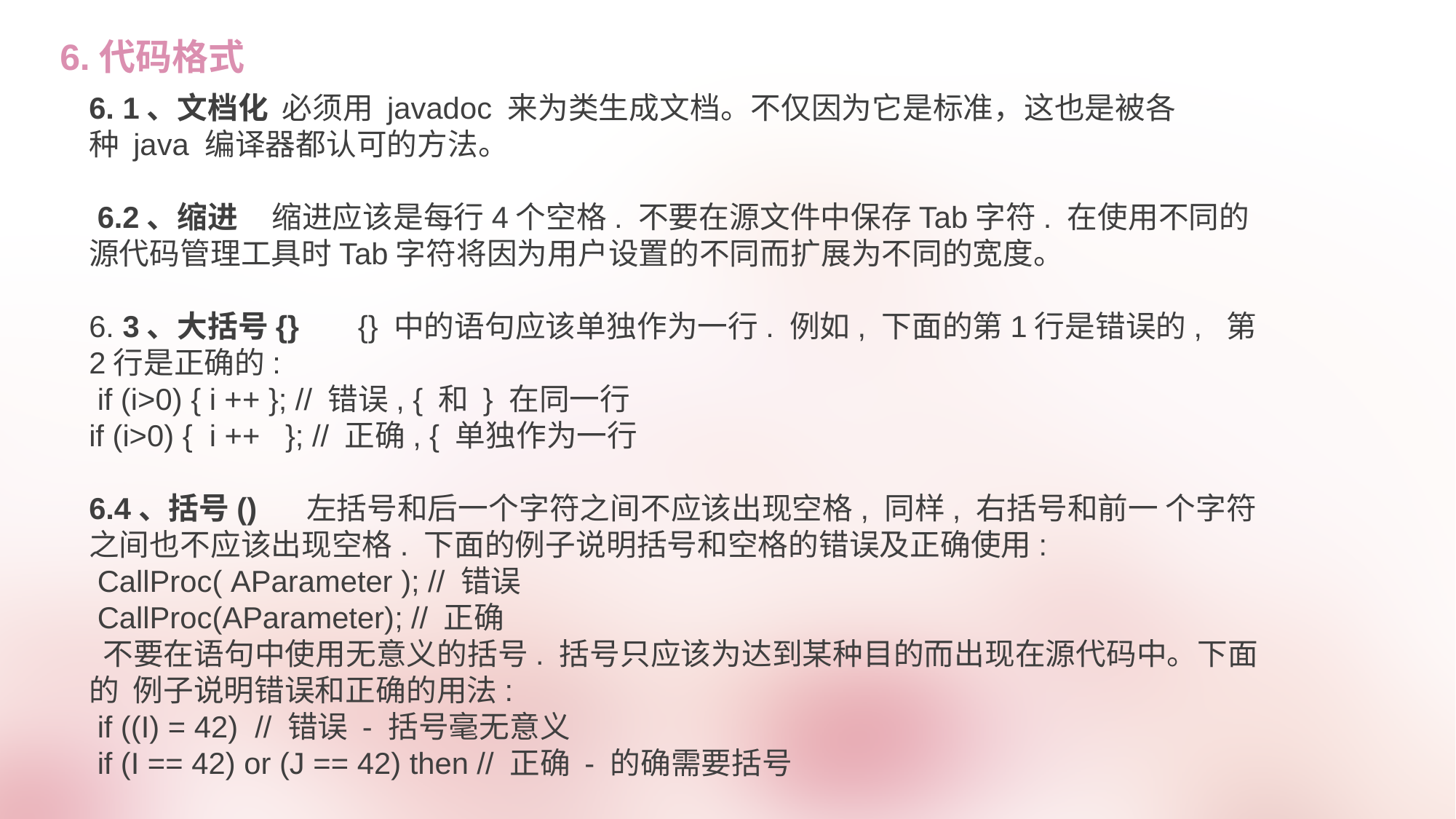

6.代码格式
6. 1、文档化  必须用 javadoc 来为类生成文档。不仅因为它是标准，这也是被各种 java 编译器都认可的方法。

 6.2、缩进     缩进应该是每行4个空格. 不要在源文件中保存Tab字符. 在使用不同的源代码管理工具时Tab字符将因为用户设置的不同而扩展为不同的宽度。

6. 3、大括号{}       {} 中的语句应该单独作为一行. 例如, 下面的第1行是错误的,  第2行是正确的:
 if (i>0) { i ++ }; // 错误, { 和 } 在同一行
if (i>0) {  i ++   }; // 正确, { 单独作为一行

6.4、括号()     左括号和后一个字符之间不应该出现空格, 同样, 右括号和前一 个字符之间也不应该出现空格. 下面的例子说明括号和空格的错误及正确使用:
 CallProc( AParameter ); // 错误
 CallProc(AParameter); // 正确
 不要在语句中使用无意义的括号. 括号只应该为达到某种目的而出现在源代码中。下面的  例子说明错误和正确的用法:
 if ((I) = 42)  // 错误 - 括号毫无意义
 if (I == 42) or (J == 42) then // 正确 - 的确需要括号